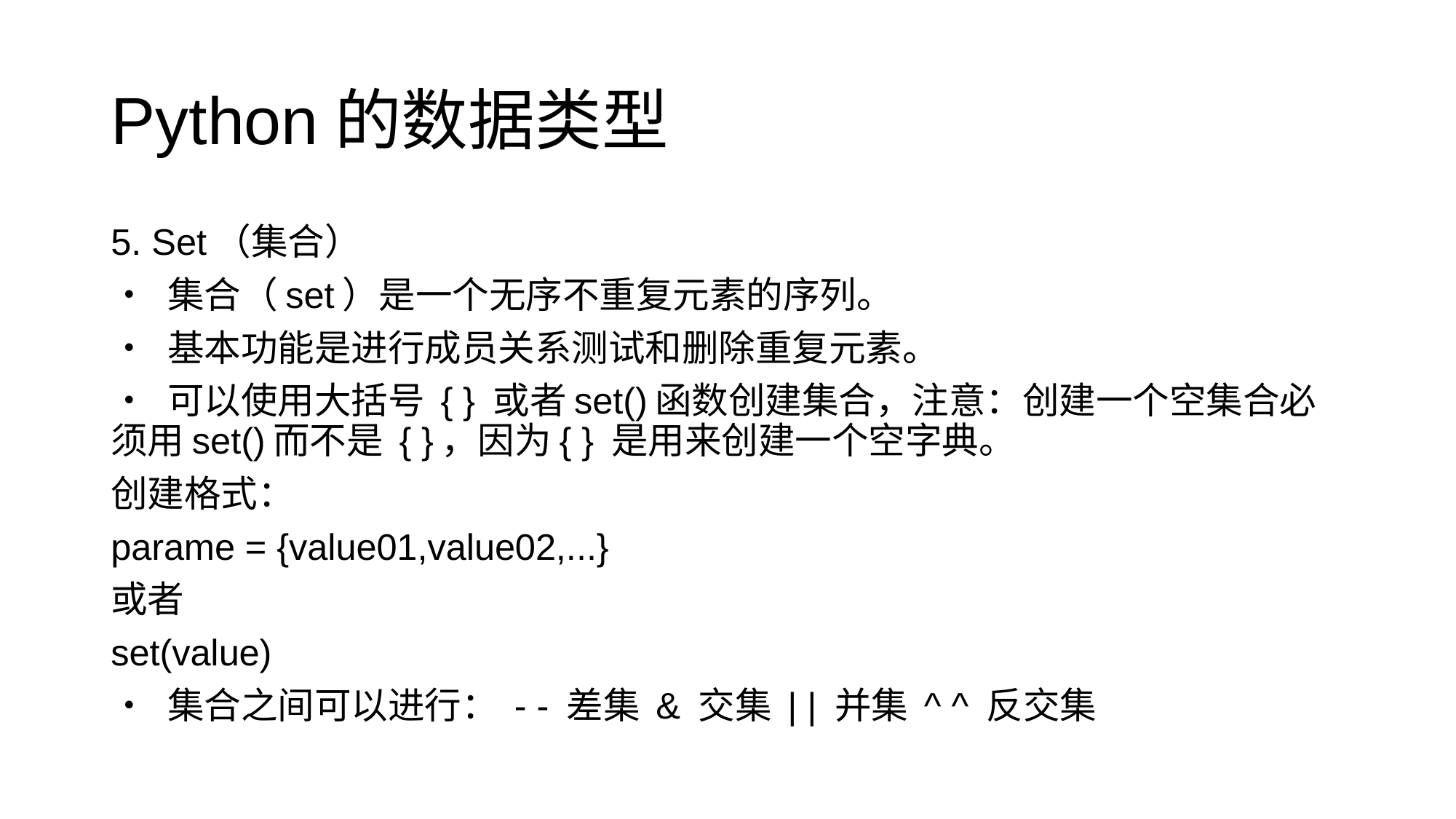

# Python的数据类型
5. Set（集合）
•  集合（set）是一个无序不重复元素的序列。
•  基本功能是进行成员关系测试和删除重复元素。
•  可以使用大括号 { } 或者set()函数创建集合，注意：创建一个空集合必须用set()而不是 { }，因为{ } 是用来创建一个空字典。
创建格式：
parame = {value01,value02,...}
或者
set(value)
•  集合之间可以进行： - - 差集 & 交集 | | 并集 ^ ^ 反交集